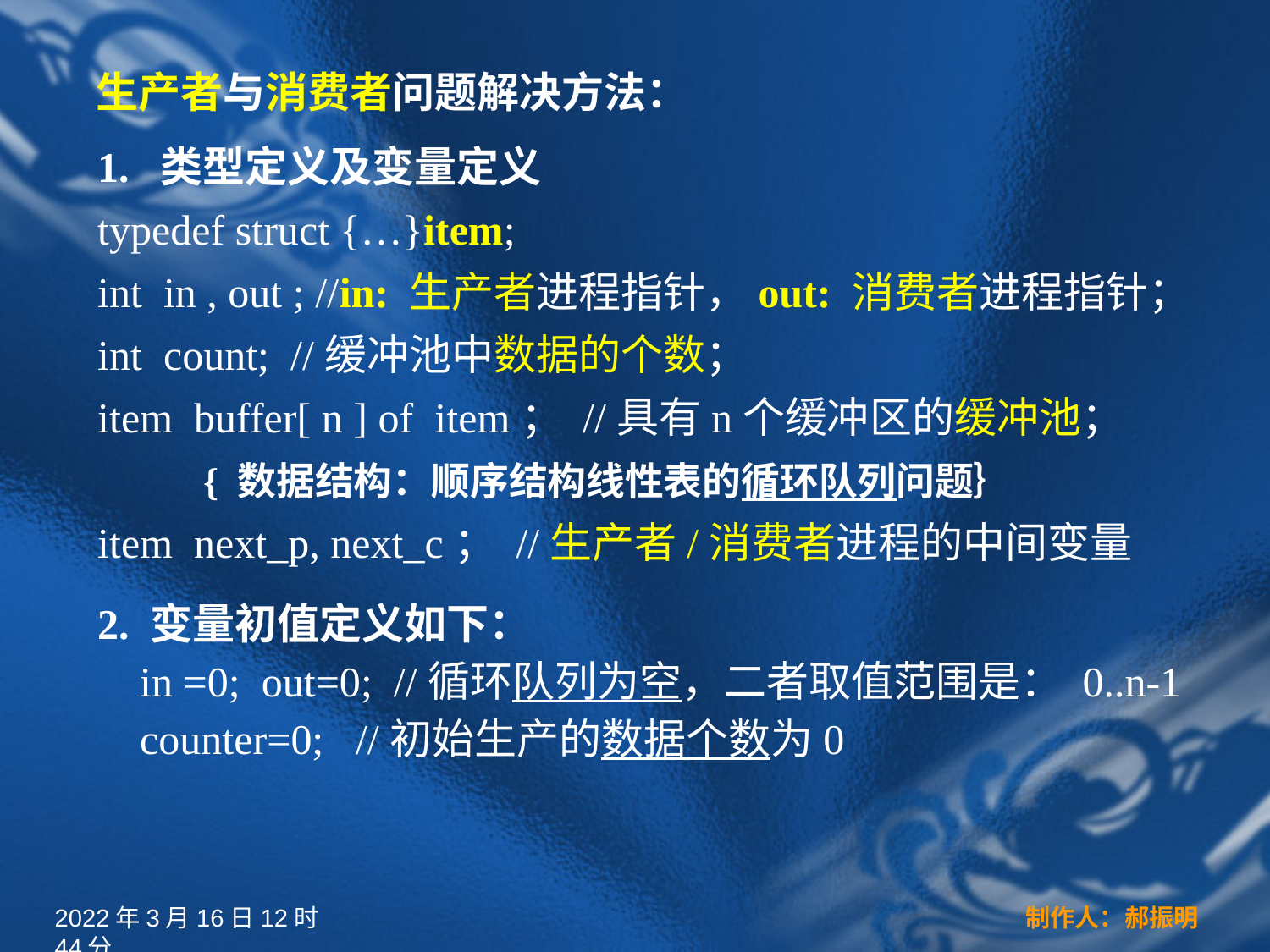

# 生产者与消费者问题解决方法：
1.  类型定义及变量定义
typedef struct {…}item;
int  in , out ; //in: 生产者进程指针，out: 消费者进程指针；
int  count;  //缓冲池中数据的个数；
item  buffer[ n ] of  item； //具有n个缓冲区的缓冲池；
          { 数据结构：顺序结构线性表的循环队列问题｝
item  next_p, next_c； //生产者/消费者进程的中间变量
2. 变量初值定义如下：
    in =0;  out=0;  //循环队列为空，二者取值范围是： 0..n-1
    counter=0;   //初始生产的数据个数为0

2022年3月16日12时44分
制作人：郝振明